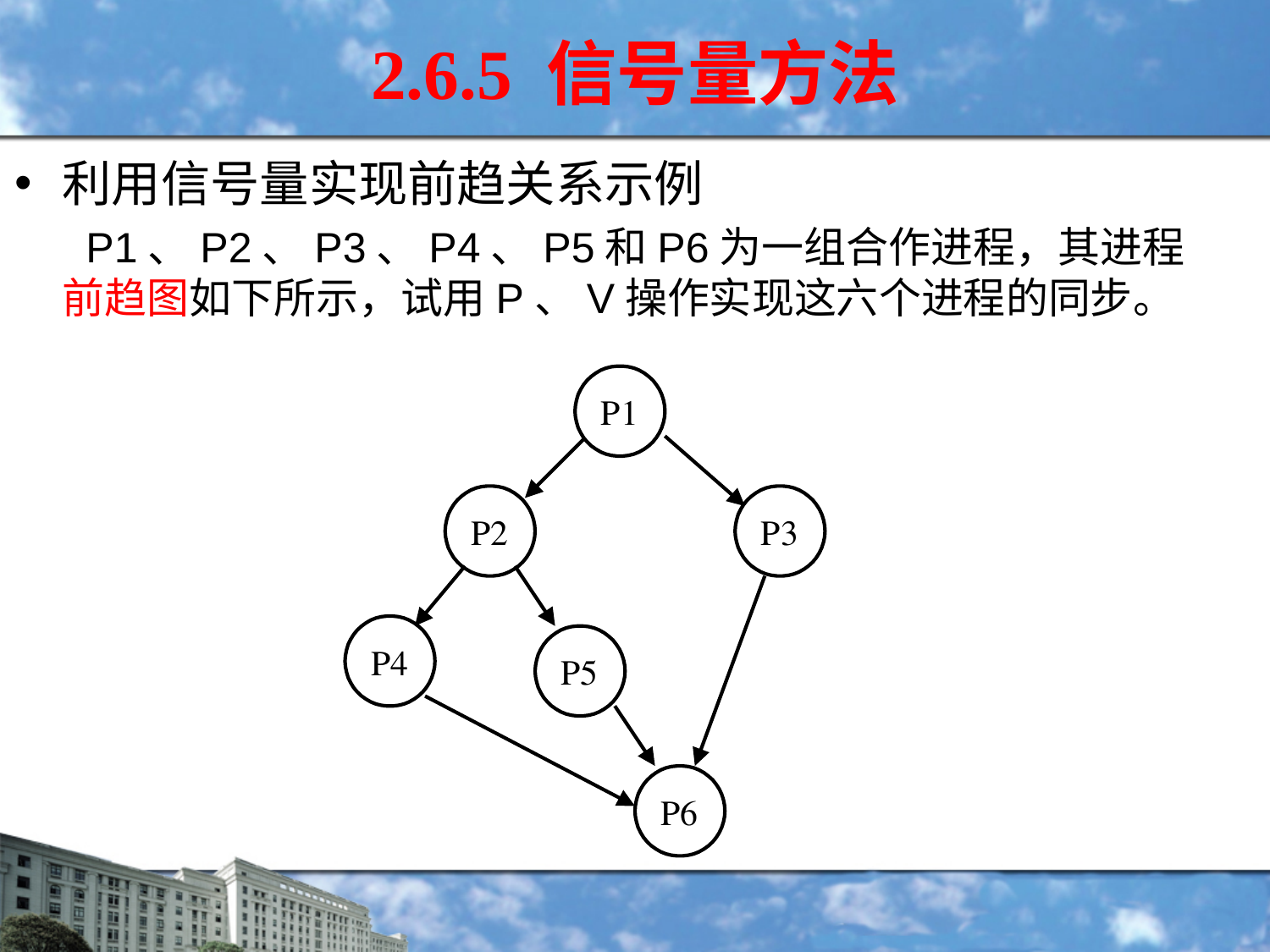

2.6.5 信号量方法
利用信号量实现前趋关系示例
      P1、P2、P3、P4、P5和P6为一组合作进程，其进程前趋图如下所示，试用P、V操作实现这六个进程的同步。

P1

P2

P3

P4

P5

P6